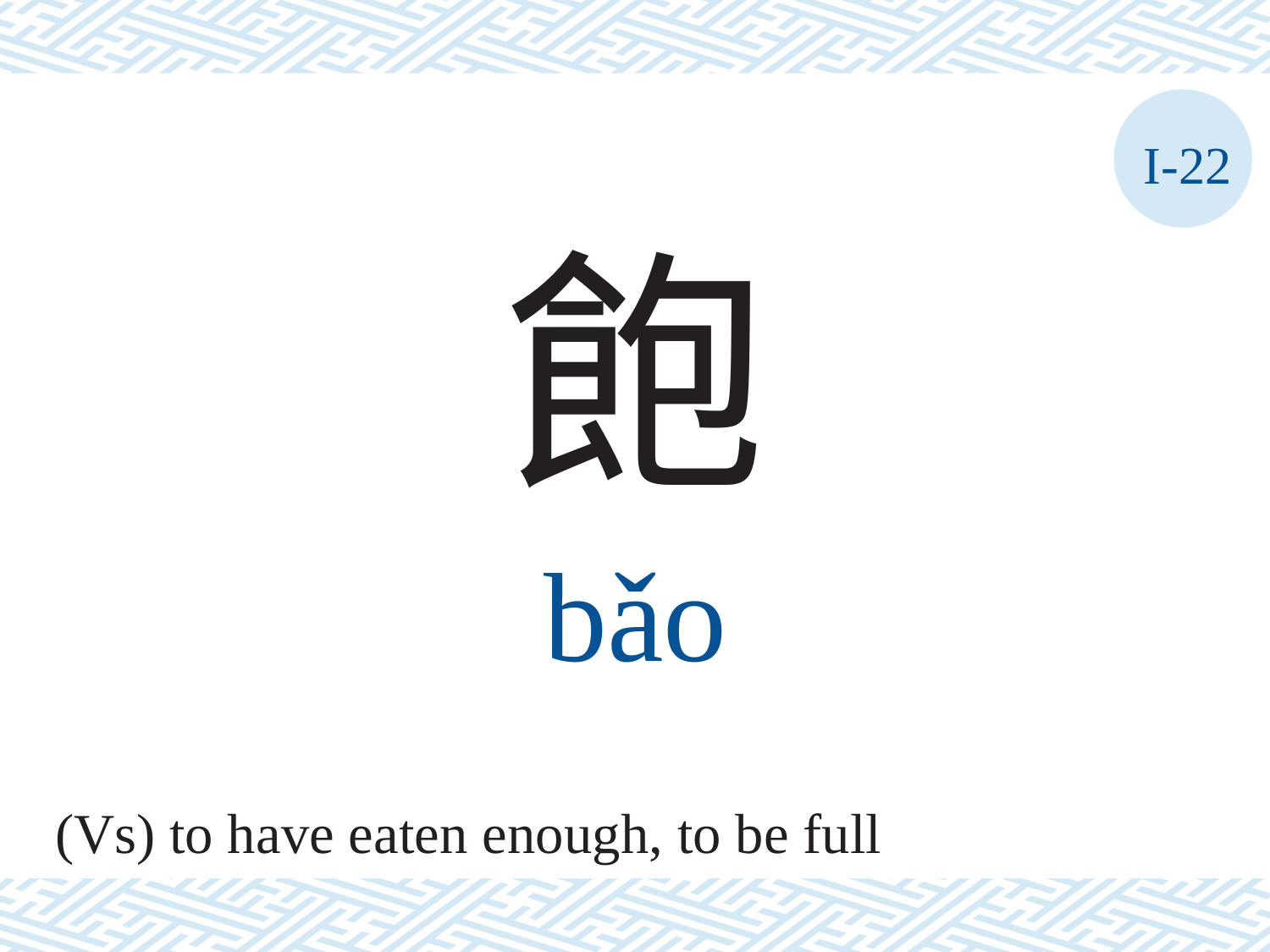

I-22
飽
bǎo
(Vs) to have eaten enough, to be full